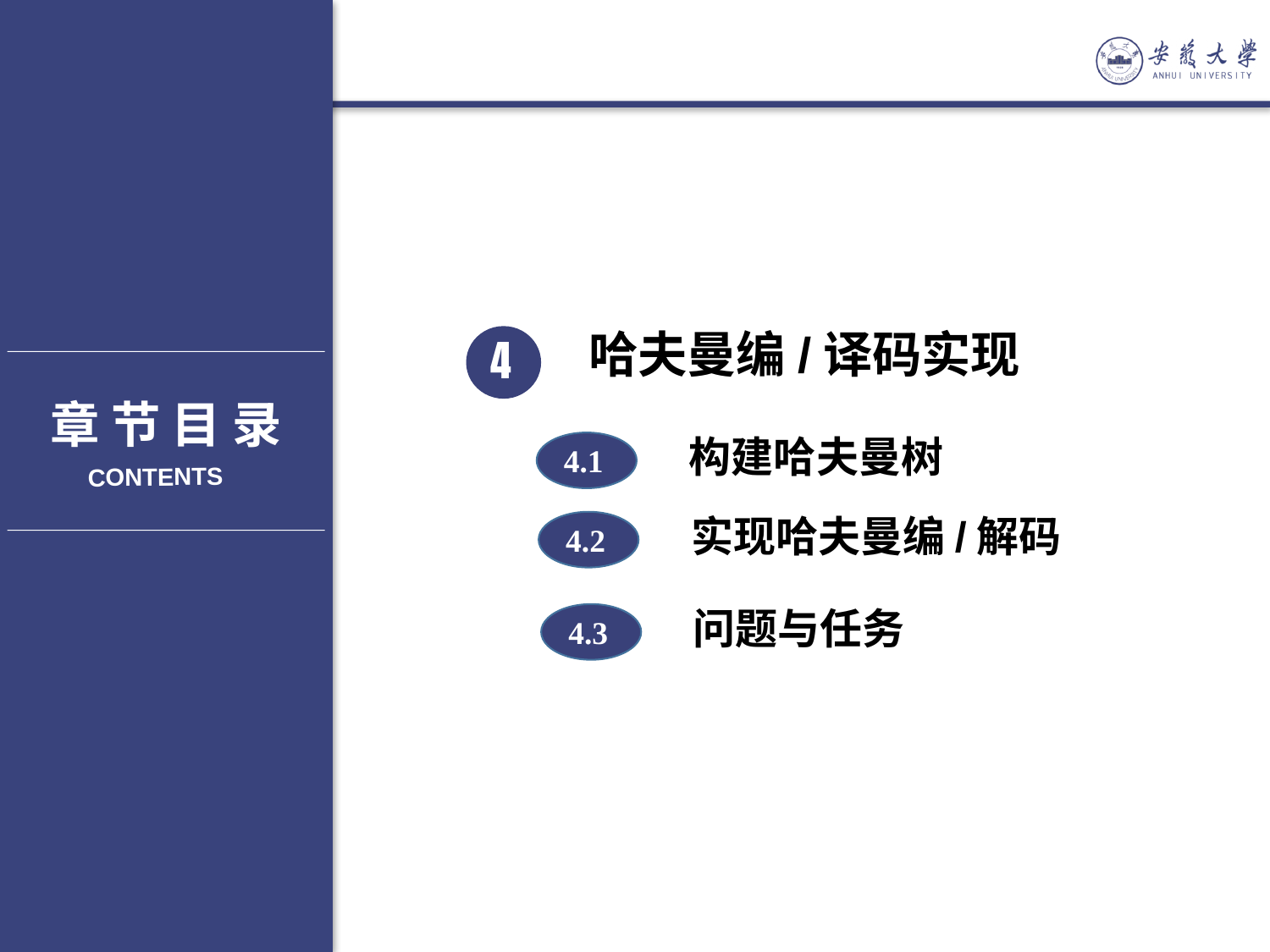

哈夫曼编/译码实现

4

章 节 目 录
构建哈夫曼树
4.1
CONTENTS
实现哈夫曼编/解码
4.2

问题与任务
4.3